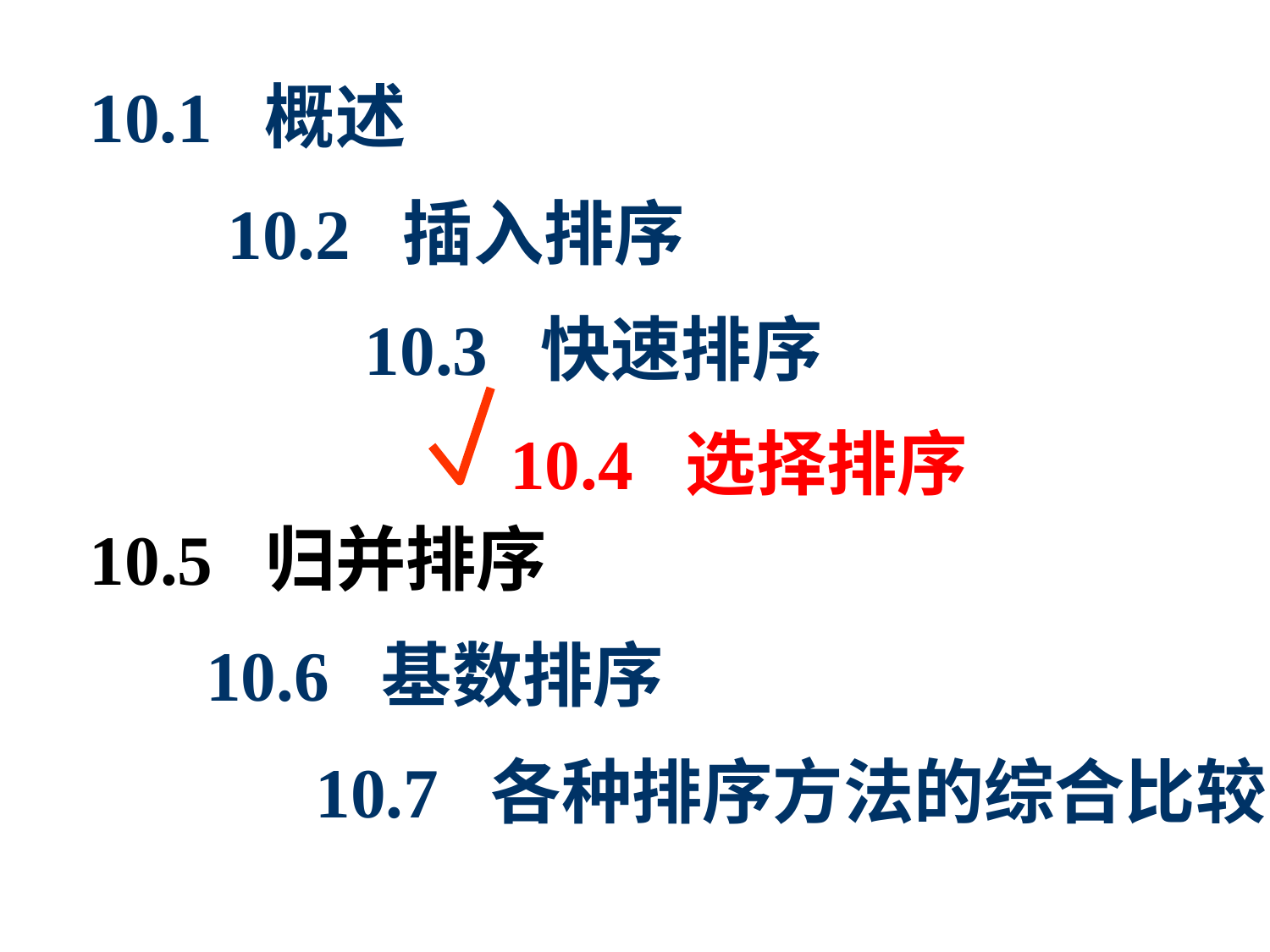

10.1  概述
10.2  插入排序
10.3  快速排序

10.4  选择排序
10.5  归并排序
10.6  基数排序
10.7  各种排序方法的综合比较